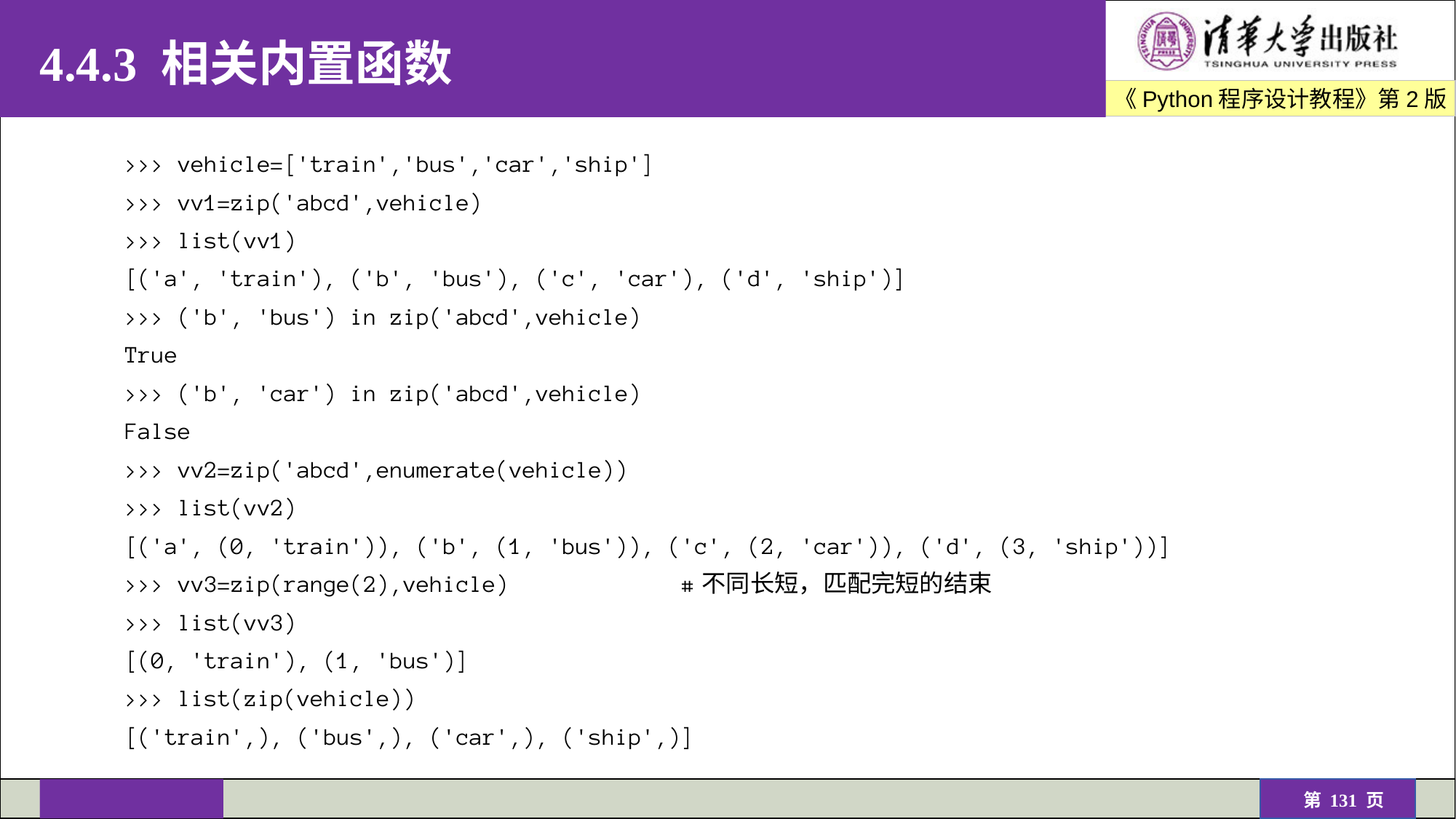

# 4.4.3 相关内置函数
>>> vehicle=['train','bus','car','ship']
>>> vv1=zip('abcd',vehicle)
>>> list(vv1)
[('a', 'train'), ('b', 'bus'), ('c', 'car'), ('d', 'ship')]
>>> ('b', 'bus') in zip('abcd',vehicle)
True
>>> ('b', 'car') in zip('abcd',vehicle)
False
>>> vv2=zip('abcd',enumerate(vehicle))
>>> list(vv2)
[('a', (0, 'train')), ('b', (1, 'bus')), ('c', (2, 'car')), ('d', (3, 'ship'))]
>>> vv3=zip(range(2),vehicle)             #不同长短，匹配完短的结束
>>> list(vv3)
[(0, 'train'), (1, 'bus')]
>>> list(zip(vehicle))
[('train',), ('bus',), ('car',), ('ship',)]